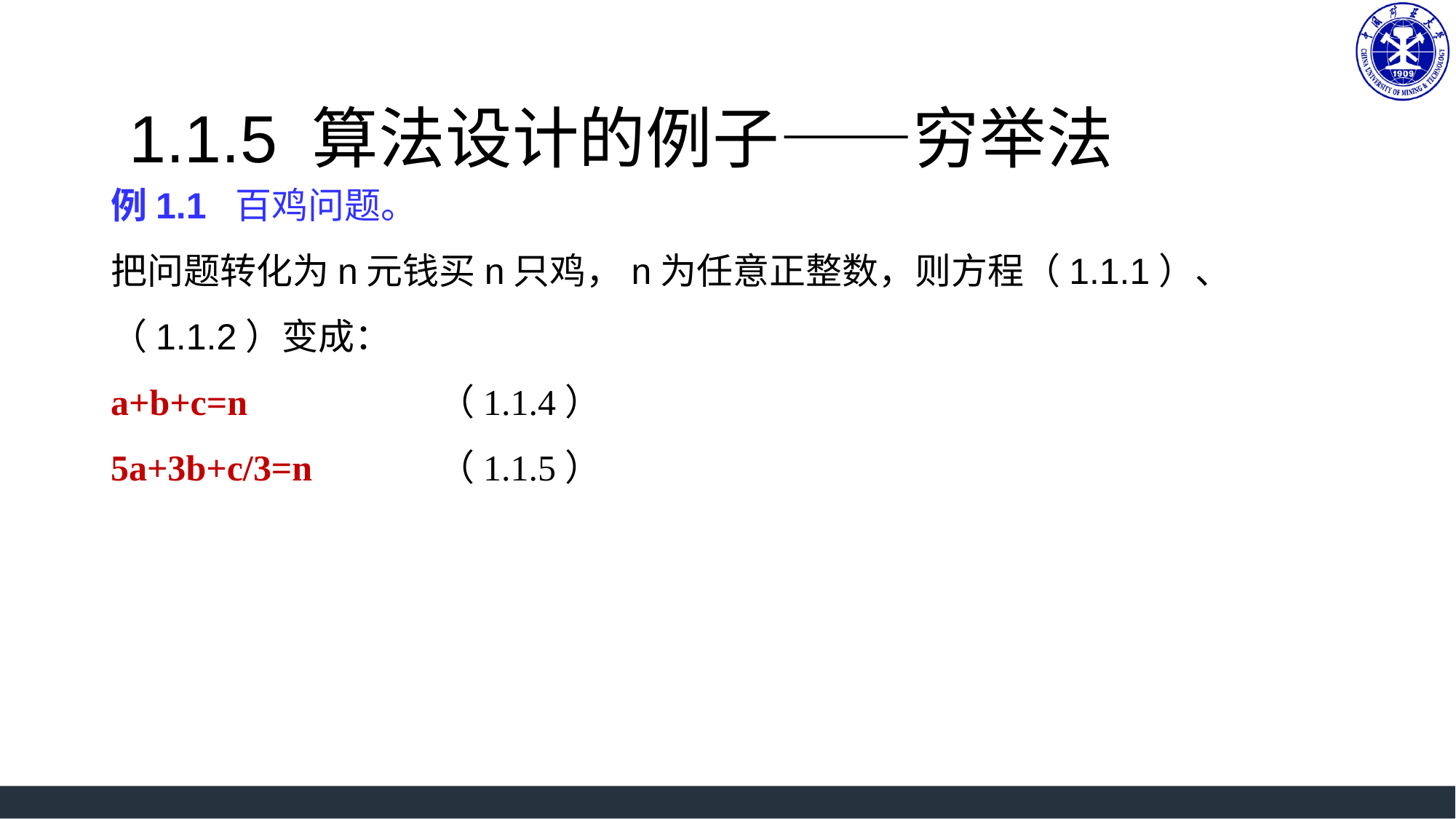

#
1.1.5 算法设计的例子——穷举法
例1.1  百鸡问题。
把问题转化为n元钱买n只鸡，n为任意正整数，则方程（1.1.1）、（1.1.2）变成：
a+b+c=n		（1.1.4）
5a+3b+c/3=n		（1.1.5）